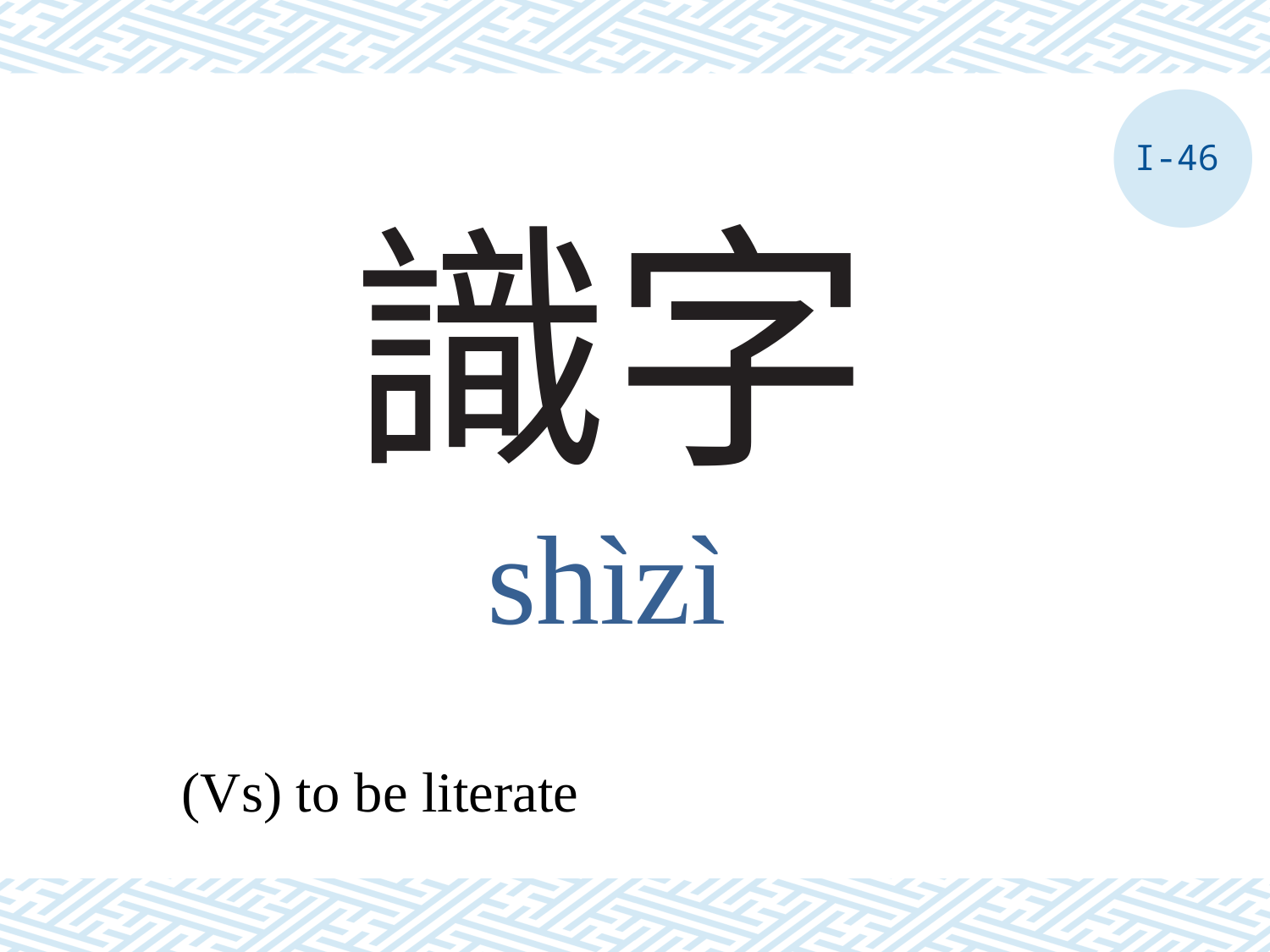

I-46
# 識字
shìzì
(Vs) to be literate